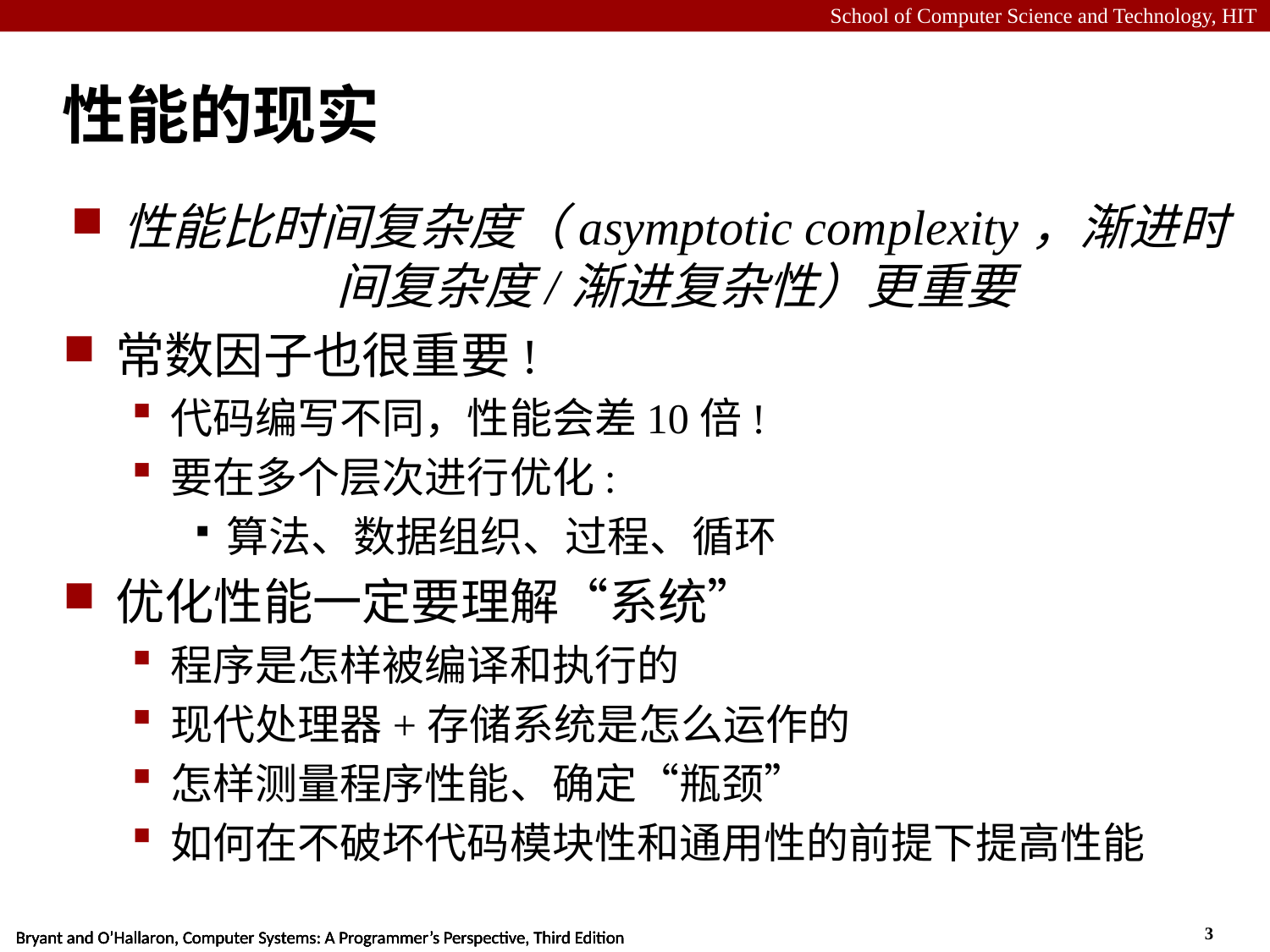

# 性能的现实
性能比时间复杂度（asymptotic complexity，渐进时间复杂度/渐进复杂性）更重要
常数因子也很重要!
代码编写不同，性能会差10倍!
要在多个层次进行优化:
算法、数据组织、过程、循环
优化性能一定要理解“系统”
程序是怎样被编译和执行的
现代处理器+存储系统是怎么运作的
怎样测量程序性能、确定“瓶颈”
如何在不破坏代码模块性和通用性的前提下提高性能